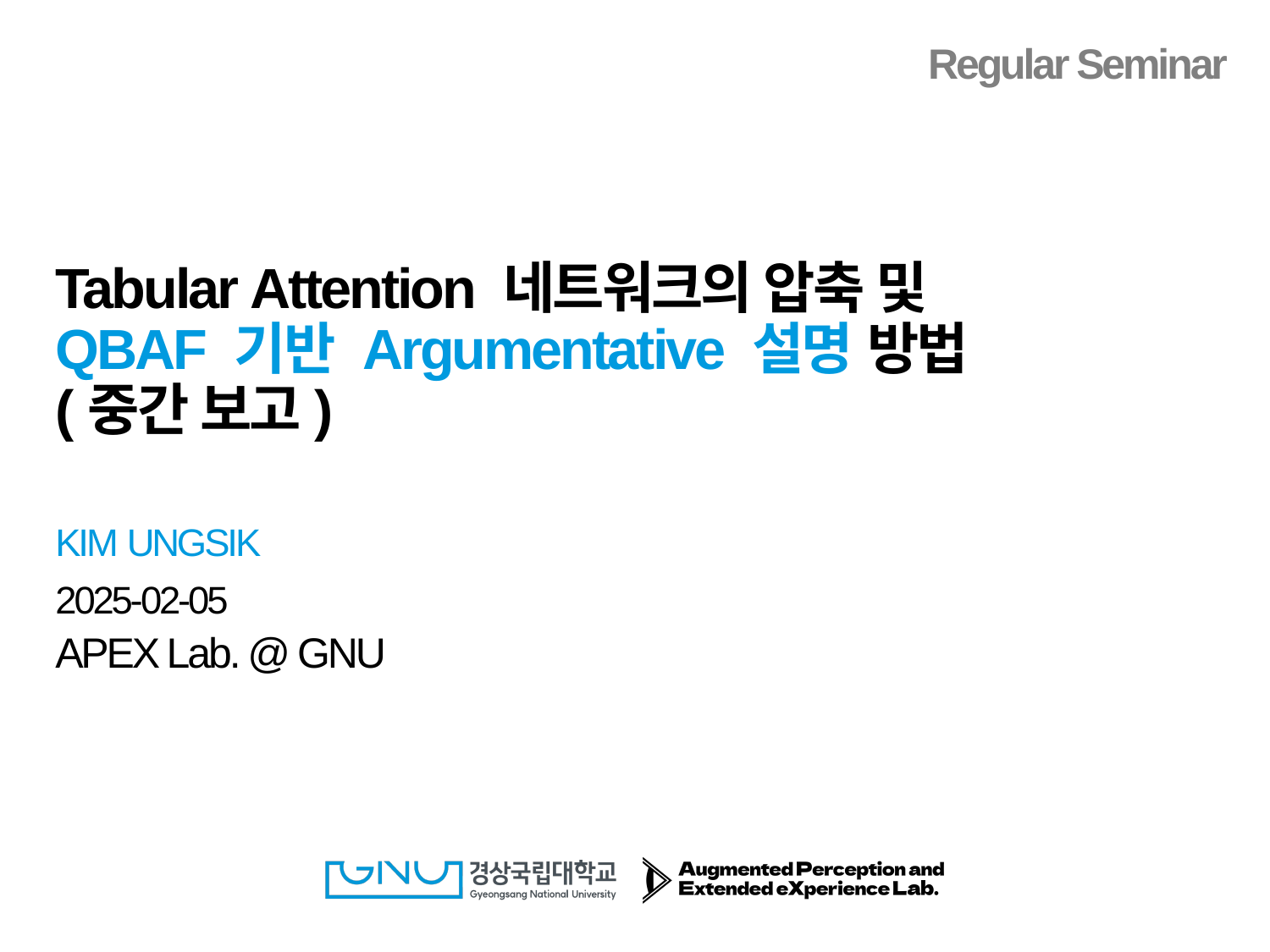

Tabular Attention 네트워크의 압축 및 QBAF 기반 Argumentative 설명 방법    (중간 보고)
KIM UNGSIK
2025-02-05